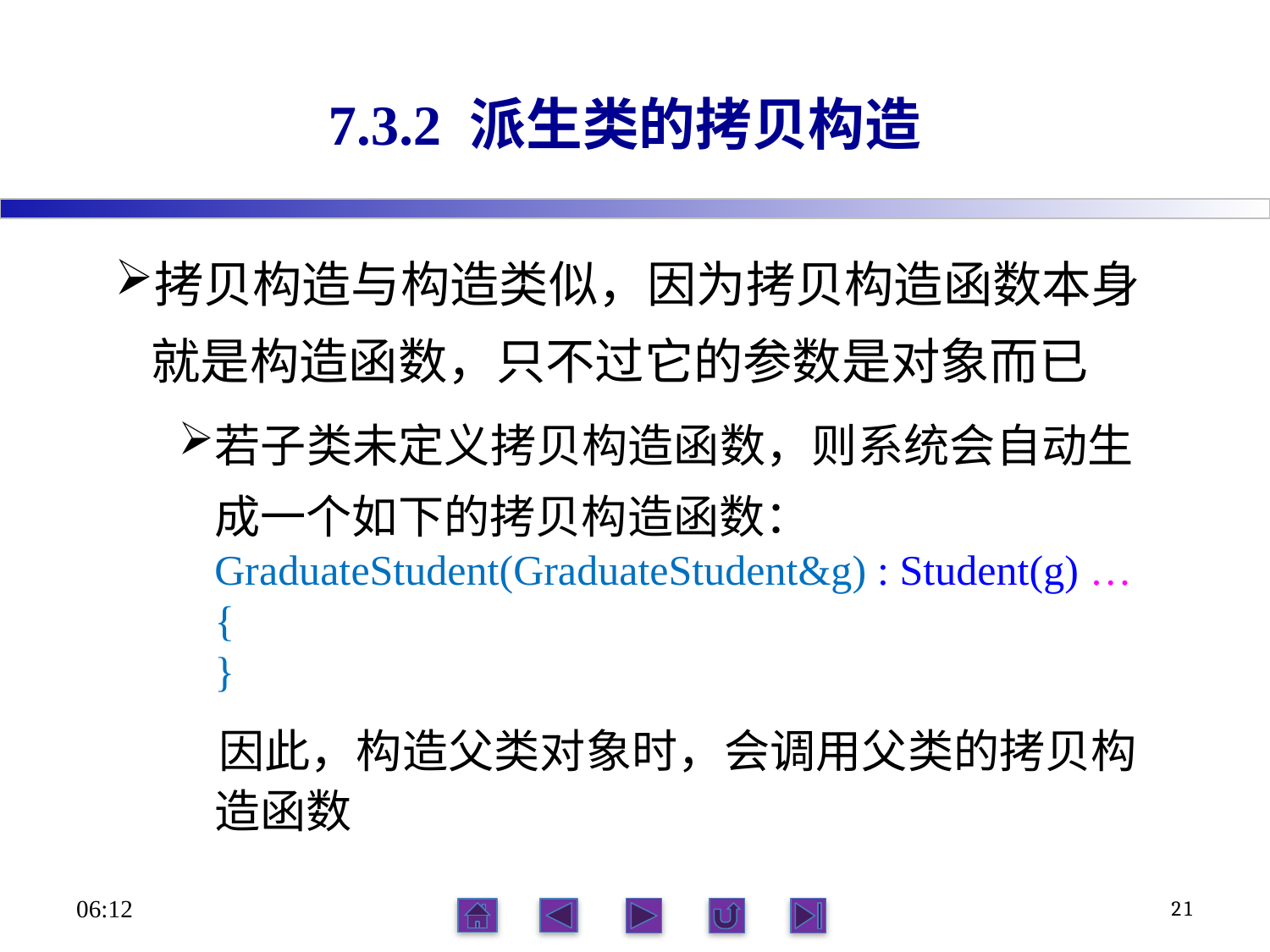

# 7.3.2 派生类的拷贝构造
拷贝构造与构造类似，因为拷贝构造函数本身就是构造函数，只不过它的参数是对象而已
若子类未定义拷贝构造函数，则系统会自动生成一个如下的拷贝构造函数：
GraduateStudent(GraduateStudent&g) : Student(g) …
{
}
   因此，构造父类对象时，会调用父类的拷贝构造函数

06:12
21